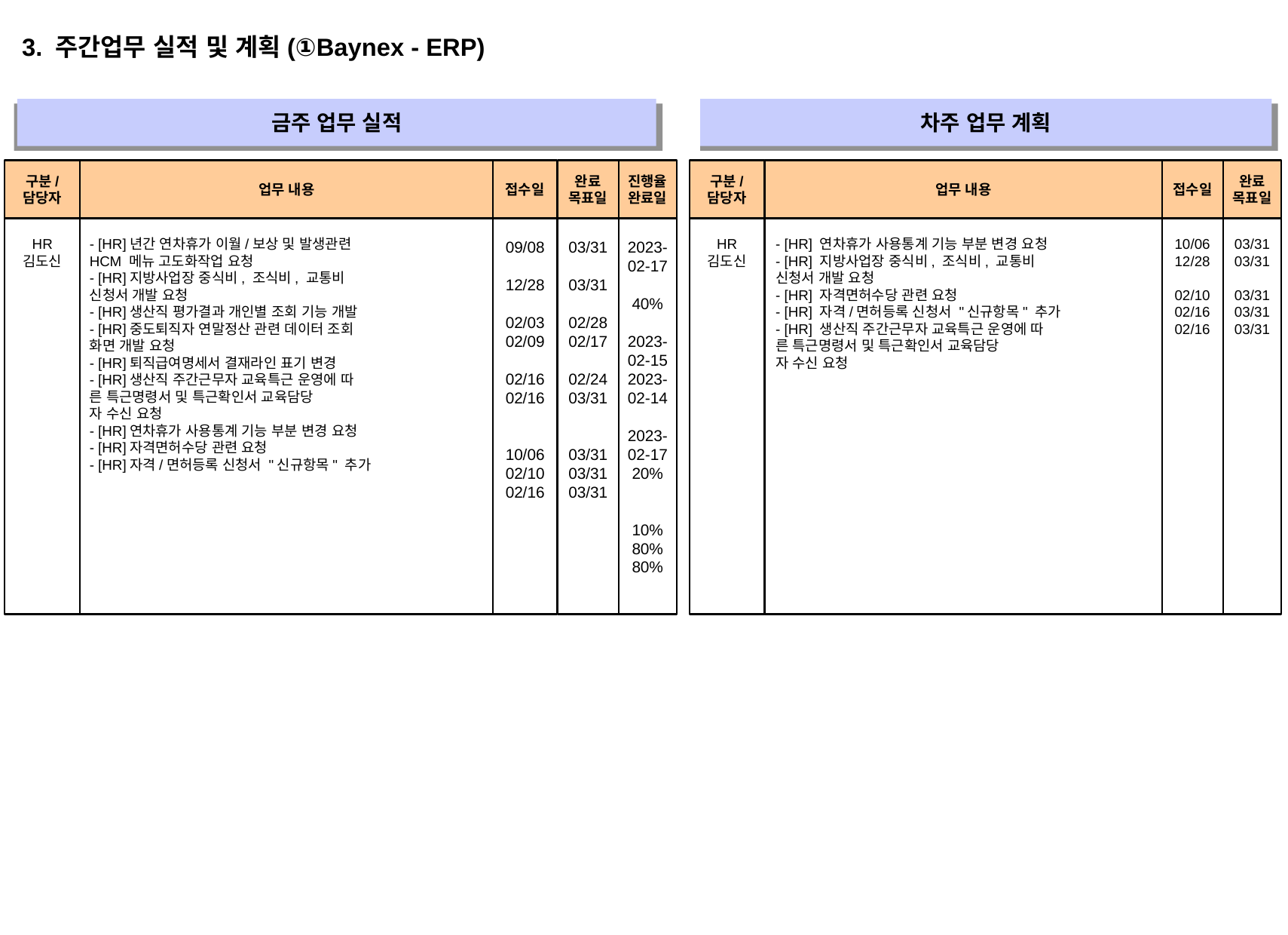

3. 주간업무 실적 및 계획(①Baynex - ERP)
금주 업무 실적
차주 업무 계획
" "
" "
구분/
담당자
업무 내용
접수일
완료
목표일
진행율
완료일
구분/
담당자
업무 내용
접수일
완료
목표일
HR
김도신

- [HR]년간 연차휴가 이월/보상 및 발생관련
HCM 메뉴 고도화작업 요청
- [HR]지방사업장 중식비, 조식비, 교통비
신청서 개발 요청
- [HR]생산직 평가결과 개인별 조회 기능 개발
- [HR]중도퇴직자 연말정산 관련 데이터 조회
화면 개발 요청
- [HR]퇴직급여명세서 결재라인 표기 변경
- [HR]생산직 주간근무자 교육특근 운영에 따
른 특근명령서 및 특근확인서 교육담당
자 수신 요청
- [HR]연차휴가 사용통계 기능 부분 변경 요청
- [HR]자격면허수당 관련 요청
- [HR]자격/면허등록 신청서 "신규항목" 추가
09/08
12/28
02/03
02/09
02/16
02/16
10/06
02/10
02/16
03/31
03/31
02/28
02/17
02/24
03/31
03/31
03/31
03/31
2023-02-17
40%
2023-02-15
2023-02-14
2023-02-17
20%
10%
80%
80%
HR
김도신

- [HR] 연차휴가 사용통계 기능 부분 변경 요청
- [HR] 지방사업장 중식비, 조식비, 교통비
신청서 개발 요청
- [HR] 자격면허수당 관련 요청
- [HR] 자격/면허등록 신청서 "신규항목" 추가
- [HR] 생산직 주간근무자 교육특근 운영에 따
른 특근명령서 및 특근확인서 교육담당
자 수신 요청
10/06
12/28
02/10
02/16
02/16
03/31
03/31
03/31
03/31
03/31